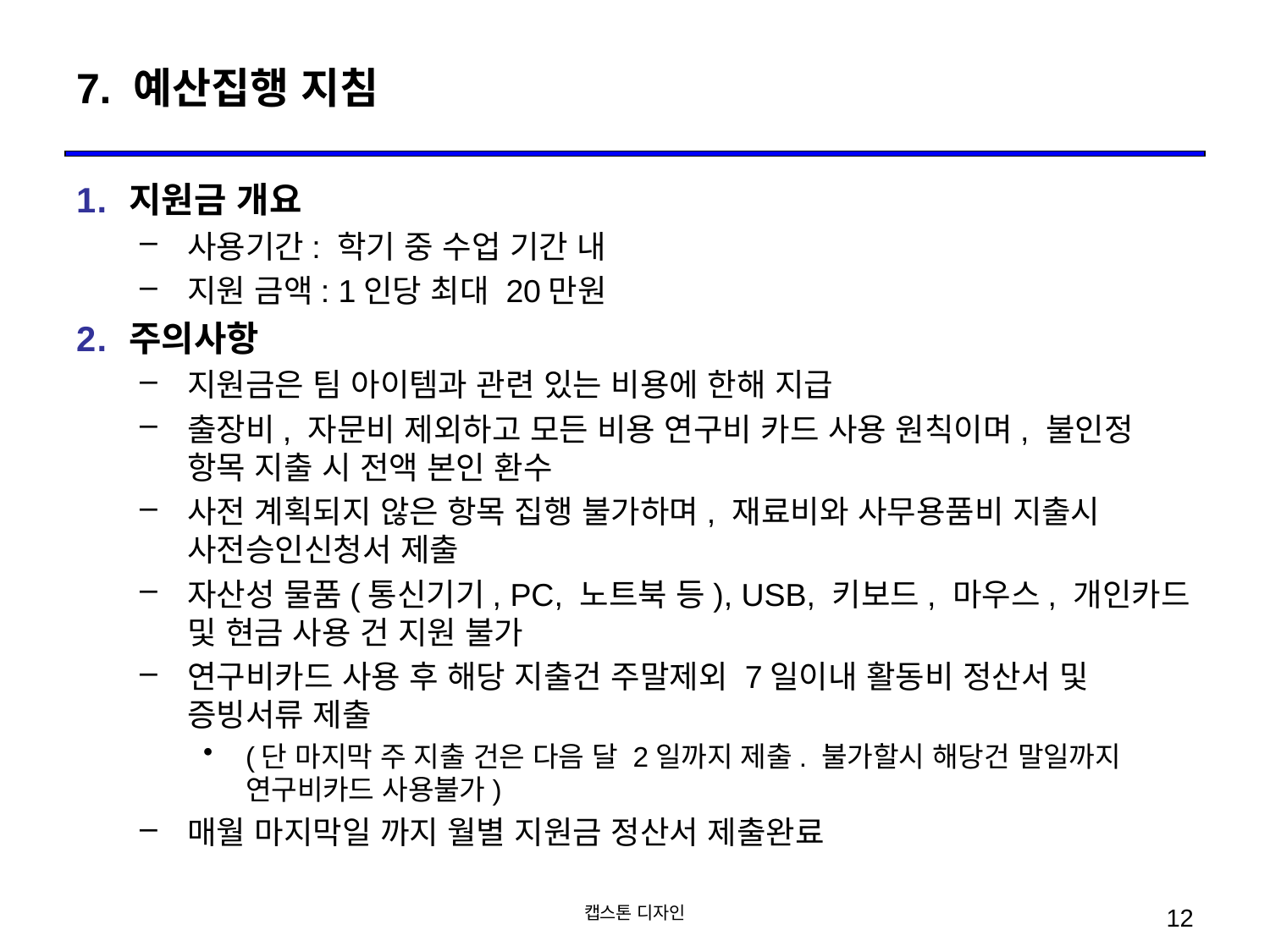

# 7. 예산집행 지침
지원금 개요
사용기간: 학기 중 수업 기간 내
지원 금액: 1인당 최대 20만원
주의사항
지원금은 팀 아이템과 관련 있는 비용에 한해 지급
출장비, 자문비 제외하고 모든 비용 연구비 카드 사용 원칙이며, 불인정 항목 지출 시 전액 본인 환수
사전 계획되지 않은 항목 집행 불가하며, 재료비와 사무용품비 지출시 사전승인신청서 제출
자산성 물품(통신기기, PC, 노트북 등), USB, 키보드, 마우스, 개인카드 및 현금 사용 건 지원 불가
연구비카드 사용 후 해당 지출건 주말제외 7일이내 활동비 정산서 및 증빙서류 제출
(단 마지막 주 지출 건은 다음 달 2일까지 제출. 불가할시 해당건 말일까지 연구비카드 사용불가)
매월 마지막일 까지 월별 지원금 정산서 제출완료
캡스톤 디자인
12